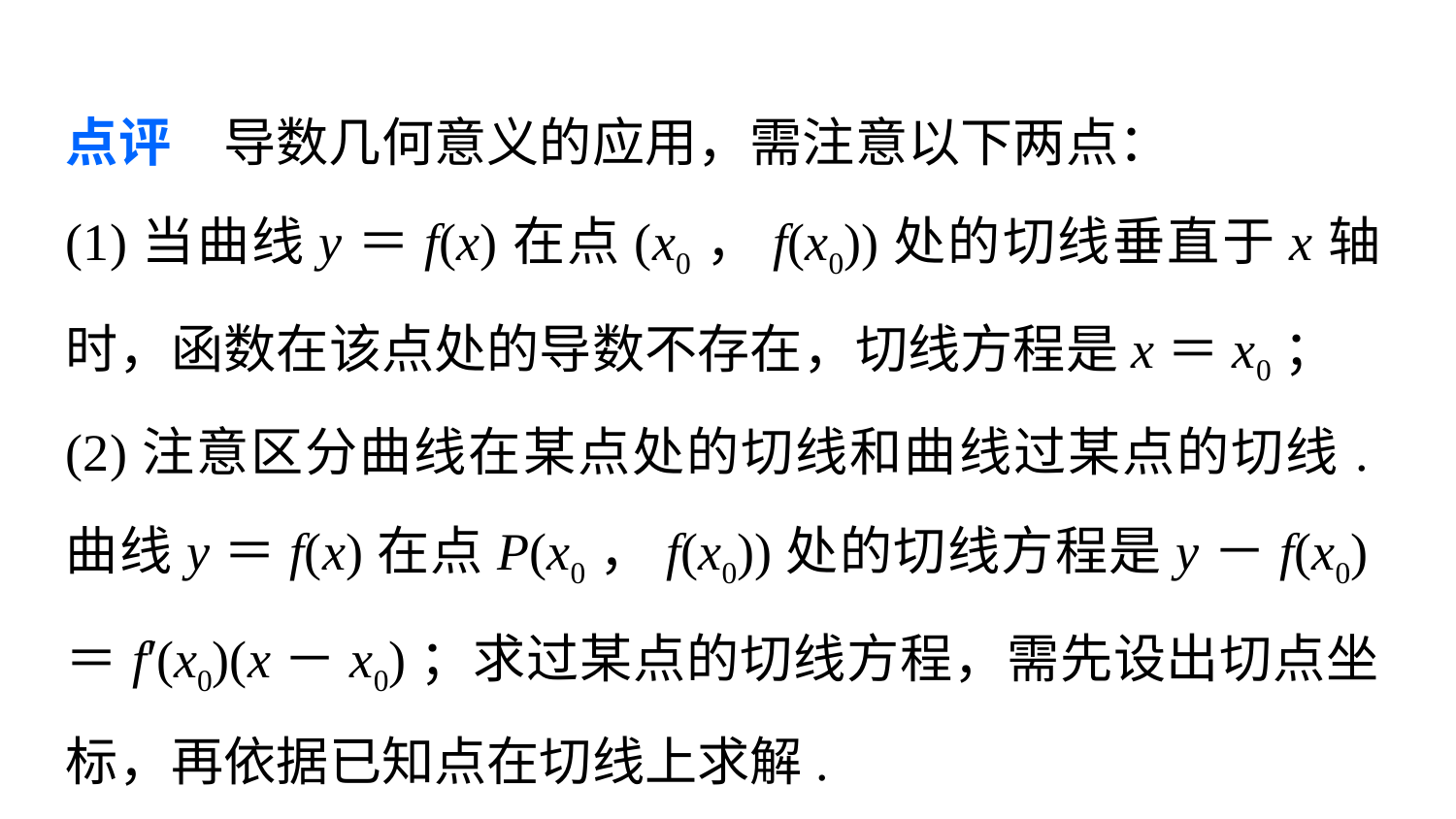

点评　导数几何意义的应用，需注意以下两点：
(1)当曲线y＝f(x)在点(x0，f(x0))处的切线垂直于x轴时，函数在该点处的导数不存在，切线方程是x＝x0；
(2)注意区分曲线在某点处的切线和曲线过某点的切线.曲线y＝f(x)在点P(x0，f(x0))处的切线方程是y－f(x0)＝f′(x0)(x－x0)；求过某点的切线方程，需先设出切点坐标，再依据已知点在切线上求解.